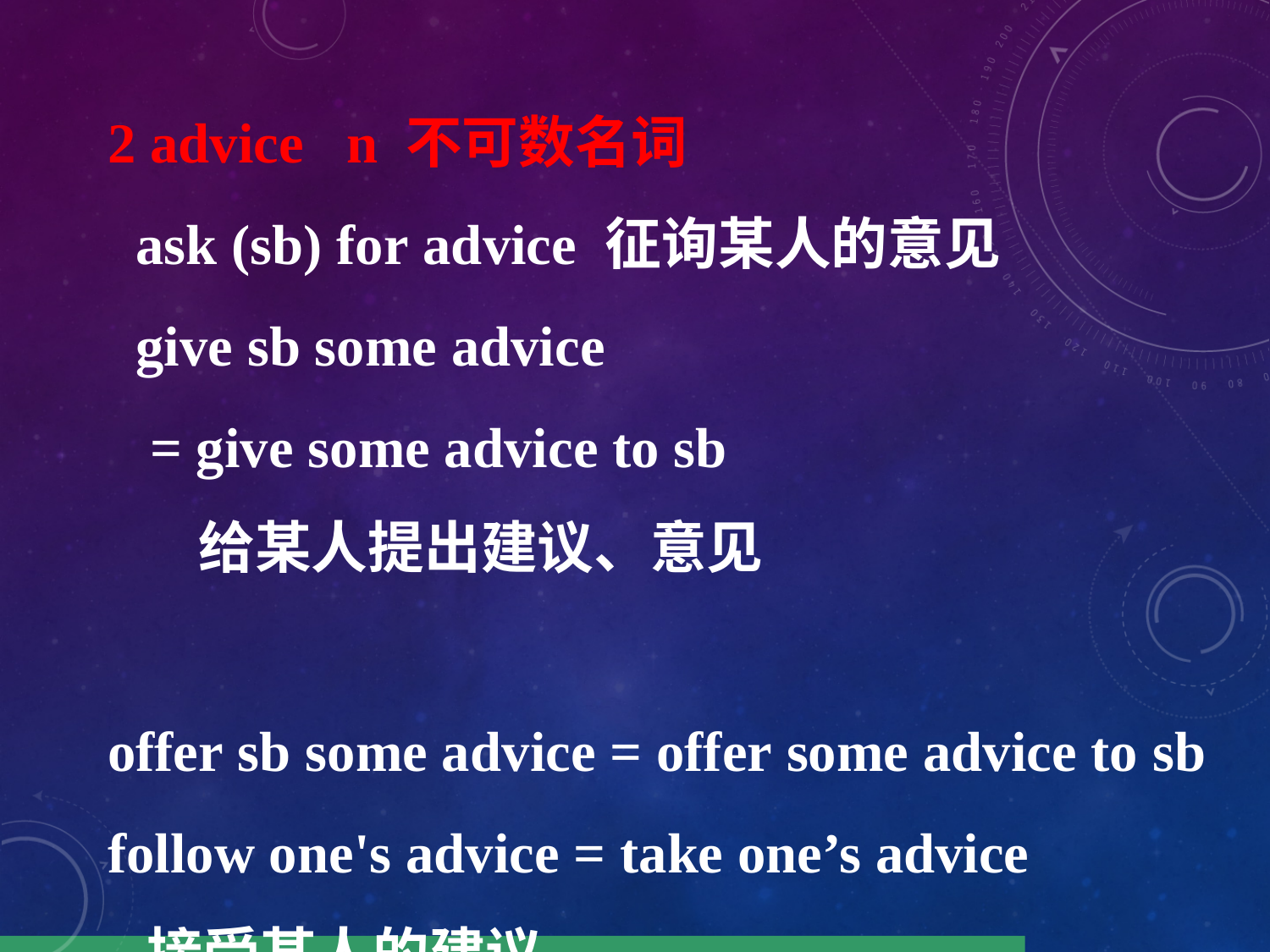

2 advice   n 不可数名词
  ask (sb) for advice 征询某人的意见
  give sb some advice
   = give some advice to sb
      给某人提出建议、意见
  offer sb some advice = offer some advice to sb   follow one's advice = take one’s advice
  接受某人的建议